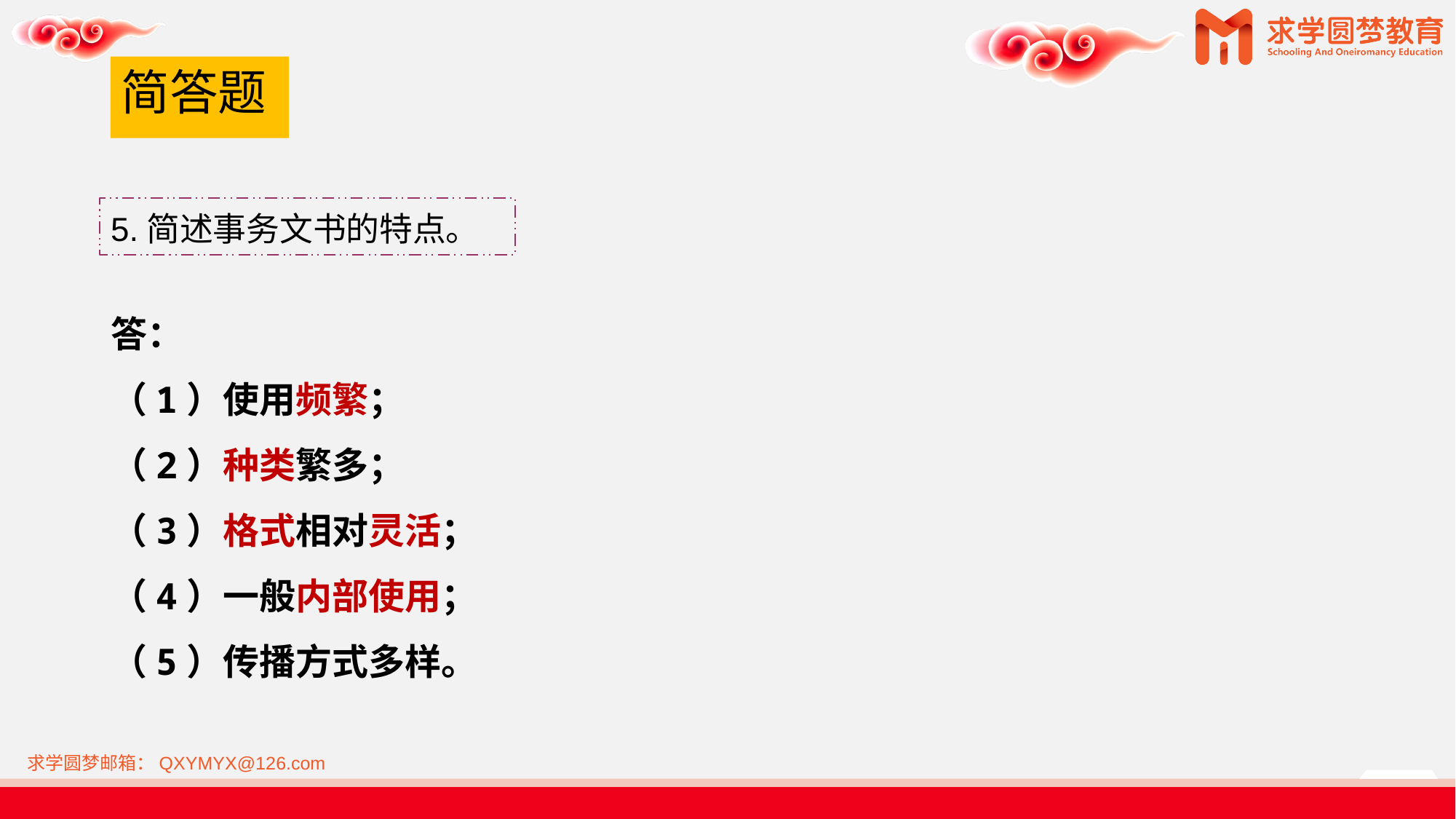

# 简答题
5.简述事务文书的特点。
答：
（1）使用频繁；
（2）种类繁多；
（3）格式相对灵活；
（4）一般内部使用；
（5）传播方式多样。